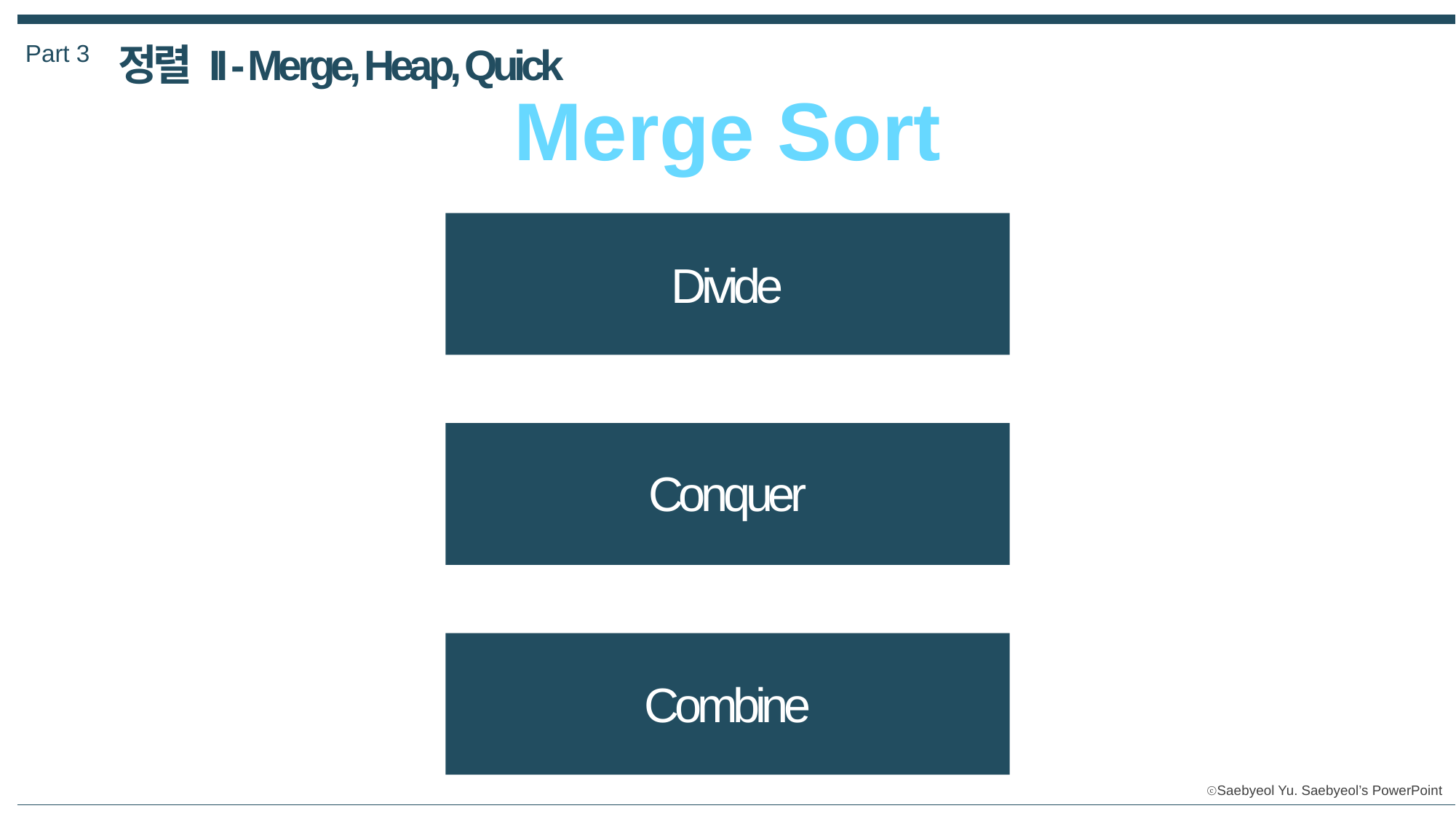

Part 3
정렬 II - Merge, Heap, Quick
Merge Sort

Divide

Conquer

Combine